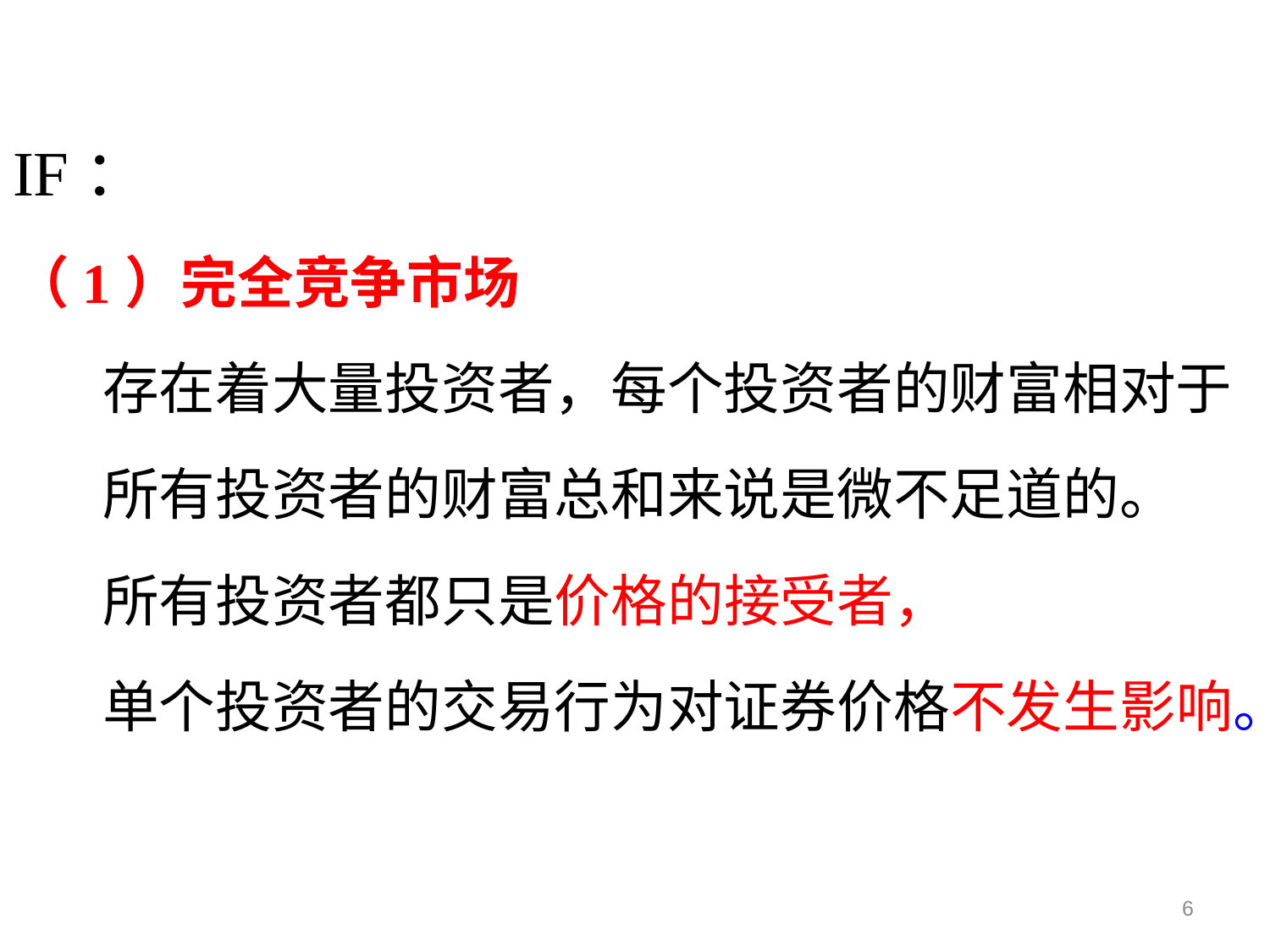

IF：
（1）完全竞争市场
      存在着大量投资者，每个投资者的财富相对于
      所有投资者的财富总和来说是微不足道的。
      所有投资者都只是价格的接受者，
      单个投资者的交易行为对证券价格不发生影响。

6